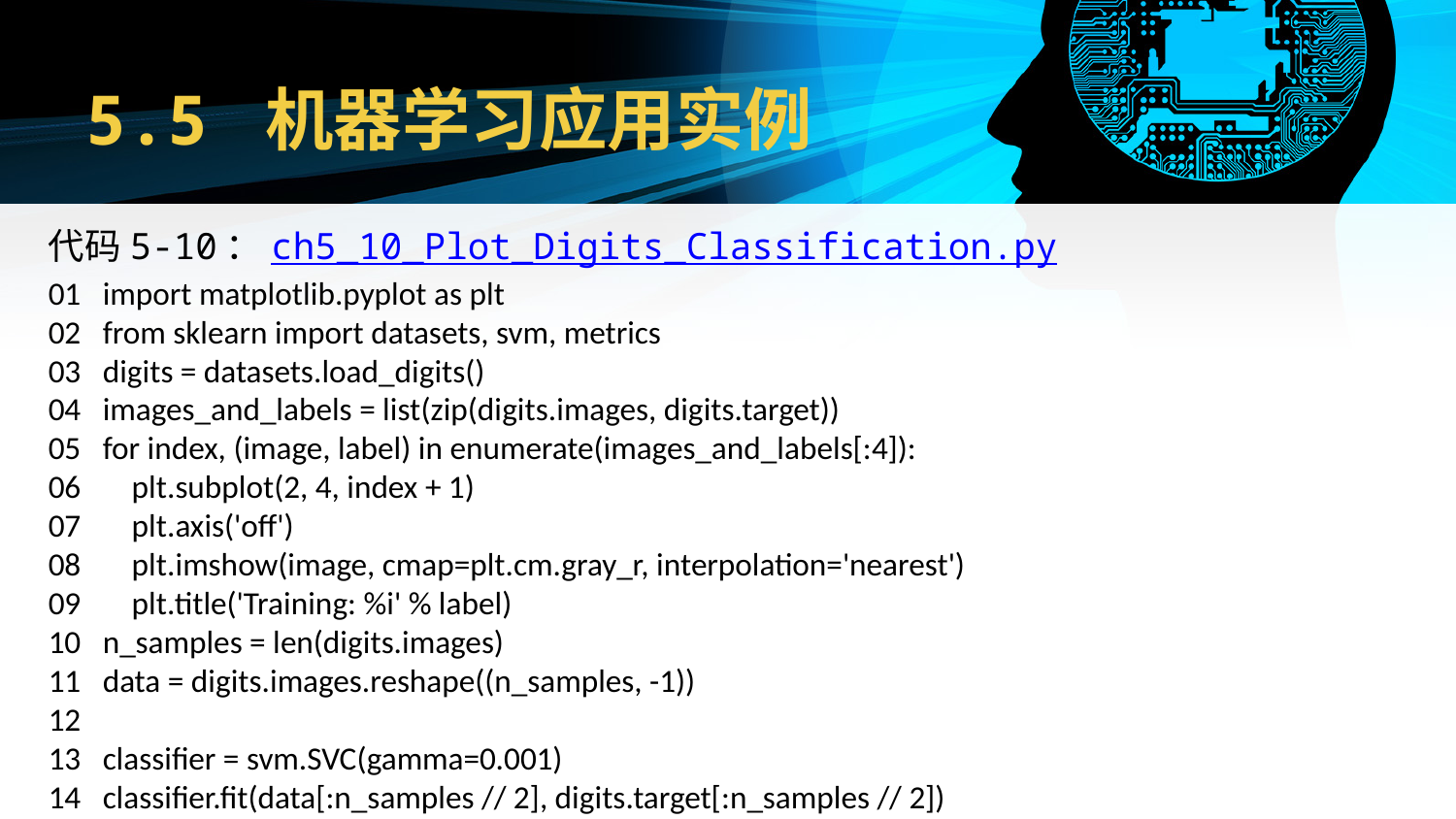

# 5.5 机器学习应用实例
代码5-10：ch5_10_Plot_Digits_Classification.py
01   import matplotlib.pyplot as plt
02   from sklearn import datasets, svm, metrics
03   digits = datasets.load_digits()
04   images_and_labels = list(zip(digits.images, digits.target))
05   for index, (image, label) in enumerate(images_and_labels[:4]):
06       plt.subplot(2, 4, index + 1)
07       plt.axis('off')
08       plt.imshow(image, cmap=plt.cm.gray_r, interpolation='nearest')
09       plt.title('Training: %i' % label)
10   n_samples = len(digits.images)
11   data = digits.images.reshape((n_samples, -1))
12
13   classifier = svm.SVC(gamma=0.001)
14   classifier.fit(data[:n_samples // 2], digits.target[:n_samples // 2])